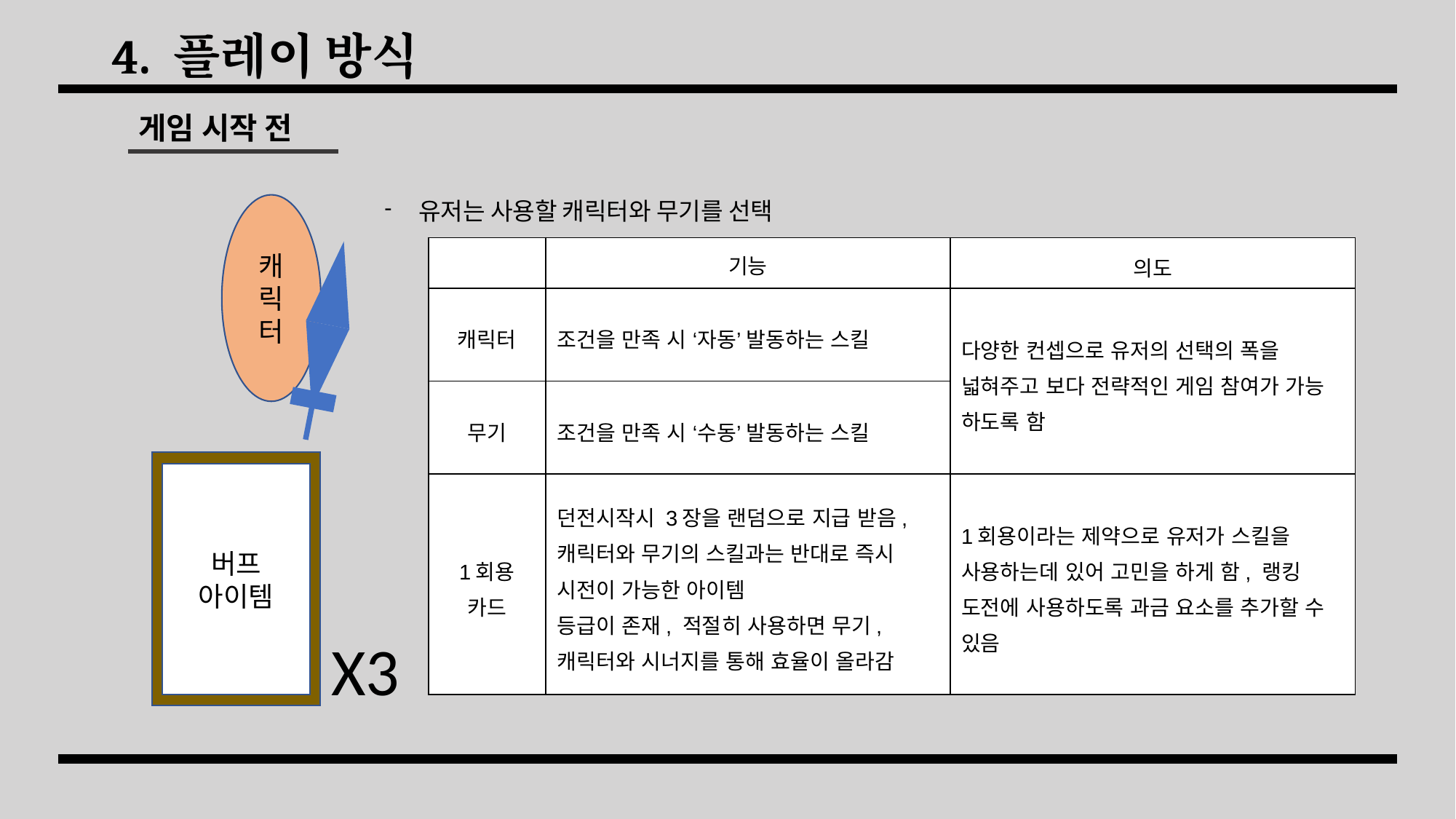

# 4. 플레이 방식
게임 시작 전
유저는 사용할 캐릭터와 무기를 선택
캐릭터

|  | 기능 | 의도 |
| --- | --- | --- |
| 캐릭터 | 조건을 만족 시 ‘자동’ 발동하는 스킬 | 다양한 컨셉으로 유저의 선택의 폭을 넓혀주고 보다 전략적인 게임 참여가 가능 하도록 함 |
| 무기 | 조건을 만족 시 ‘수동’ 발동하는 스킬 |  |
| 1회용 카드 | 던전시작시 3장을 랜덤으로 지급 받음, 캐릭터와 무기의 스킬과는 반대로 즉시 시전이 가능한 아이템 등급이 존재, 적절히 사용하면 무기, 캐릭터와 시너지를 통해 효율이 올라감 | 1회용이라는 제약으로 유저가 스킬을 사용하는데 있어 고민을 하게 함, 랭킹 도전에 사용하도록 과금 요소를 추가할 수 있음 |

버프
아이템
X3